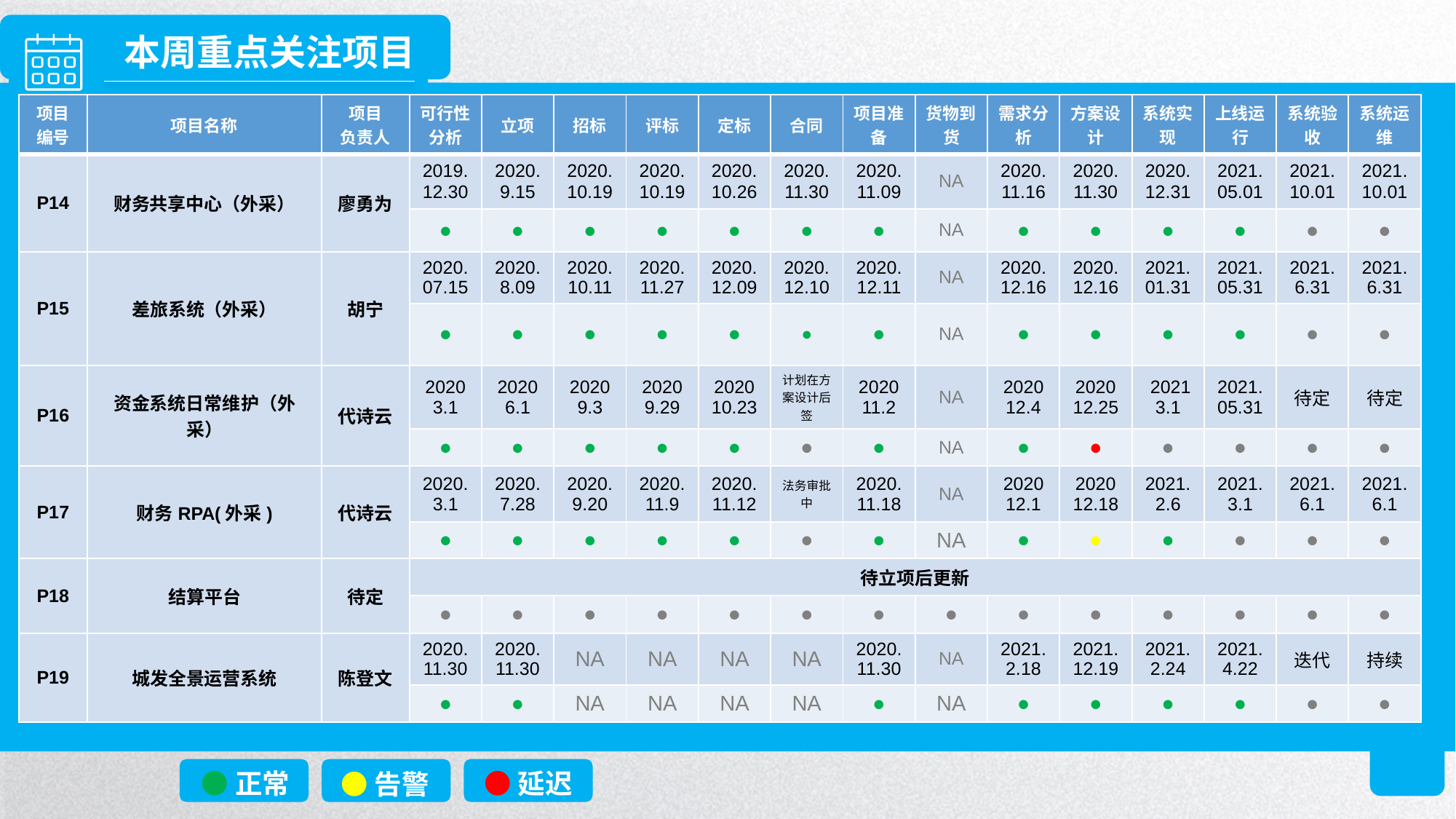

| 项目编号 | 项目名称 | 项目 负责人 | 可行性分析 | 立项 | 招标 | 评标 | 定标 | 合同 | 项目准备 | 货物到货 | 需求分析 | 方案设计 | 系统实现 | 上线运行 | 系统验收 | 系统运维 |
| --- | --- | --- | --- | --- | --- | --- | --- | --- | --- | --- | --- | --- | --- | --- | --- | --- |
| P14 | 财务共享中心（外采） | 廖勇为 | 2019.12.30 | 2020.9.15 | 2020.10.19 | 2020.10.19 | 2020.10.26 | 2020.11.30 | 2020.11.09 | NA | 2020.11.16 | 2020.11.30 | 2020.12.31 | 2021.05.01 | 2021.10.01 | 2021.10.01 |
|  |  |  | ● | ● | ● | ● | ● | ● | ● | NA | ● | ● | ● | ● | ● | ● |
| P15 | 差旅系统（外采） | 胡宁 | 2020.07.15 | 2020.8.09 | 2020.10.11 | 2020.11.27 | 2020.12.09 | 2020.12.10 | 2020.12.11 | NA | 2020.12.16 | 2020.12.16 | 2021.01.31 | 2021.05.31 | 2021.6.31 | 2021.6.31 |
|  |  |  | ● | ● | ● | ● | ● | ● | ● | NA | ● | ● | ● | ● | ● | ● |
| P16 | 资金系统日常维护（外采） | 代诗云 | 2020 3.1 | 2020 6.1 | 2020 9.3 | 2020 9.29 | 2020 10.23 | 计划在方案设计后签 | 2020 11.2 | NA | 2020 12.4 | 2020 12.25 | 2021 3.1 | 2021.05.31 | 待定 | 待定 |
|  |  |  | ● | ● | ● | ● | ● | ● | ● | NA | ● | ● | ● | ● | ● | ● |
| P17 | 财务RPA(外采) | 代诗云 | 2020.3.1 | 2020.7.28 | 2020.9.20 | 2020.11.9 | 2020.11.12 | 法务审批中 | 2020.11.18 | NA | 2020 12.1 | 2020 12.18 | 2021.2.6 | 2021.3.1 | 2021.6.1 | 2021.6.1 |
|  |  |  | ● | ● | ● | ● | ● | ● | ● | NA | ● | ● | ● | ● | ● | ● |
| P18 | 结算平台 | 待定 | 待立项后更新 |  |  |  |  |  |  |  |  |  |  |  |  |  |
|  |  |  | ● | ● | ● | ● | ● | ● | ● | ● | ● | ● | ● | ● | ● | ● |
| P19 | 城发全景运营系统 | 陈登文 | 2020.11.30 | 2020.11.30 | NA | NA | NA | NA | 2020.11.30 | NA | 2021.2.18 | 2021.12.19 | 2021.2.24 | 2021.4.22 | 迭代 | 持续 |
|  |  |  | ● | ● | NA | NA | NA | NA | ● | NA | ● | ● | ● | ● | ● | ● |
67